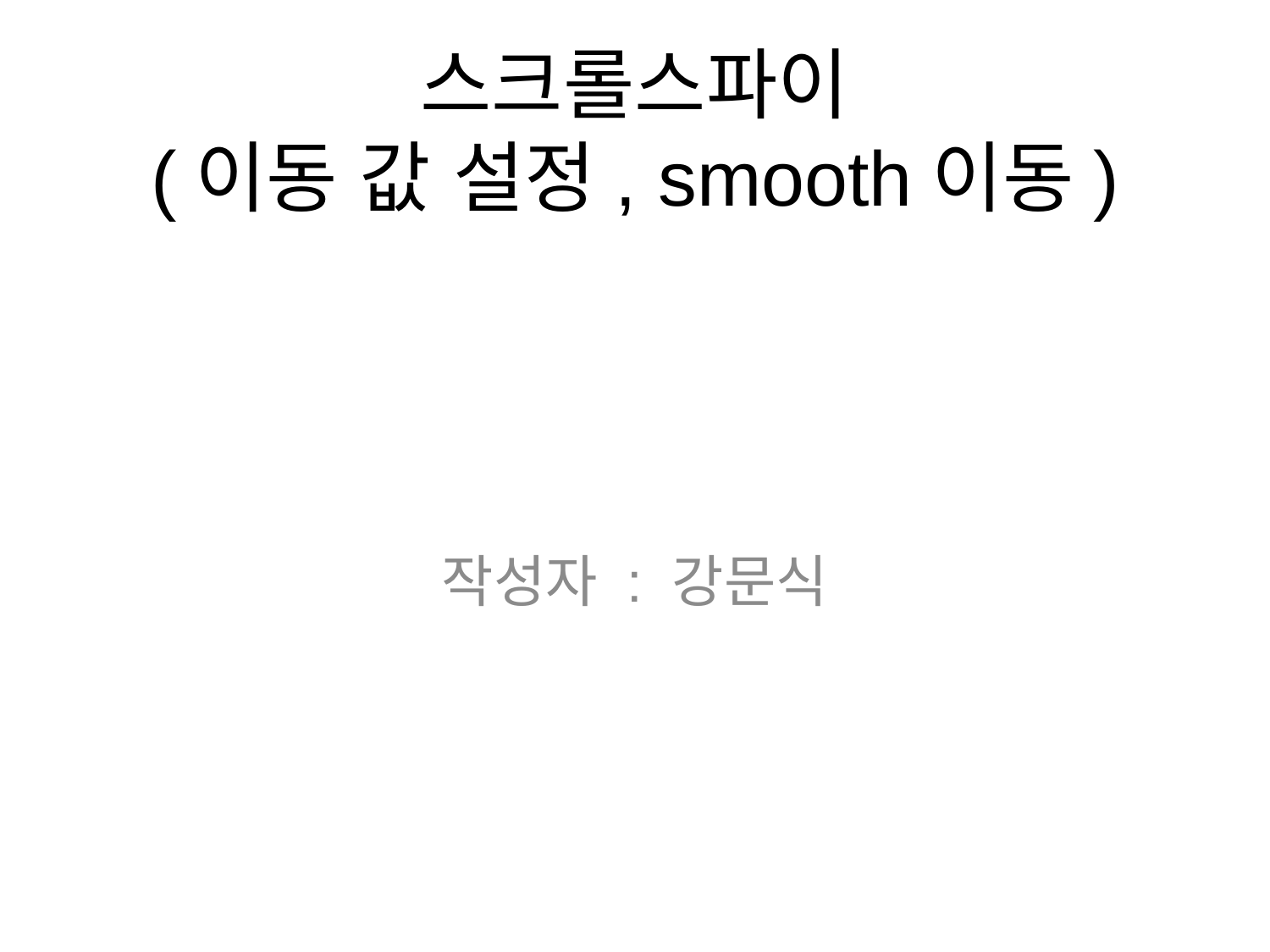

# 스크롤스파이 (이동 값 설정, smooth이동)
작성자 : 강문식